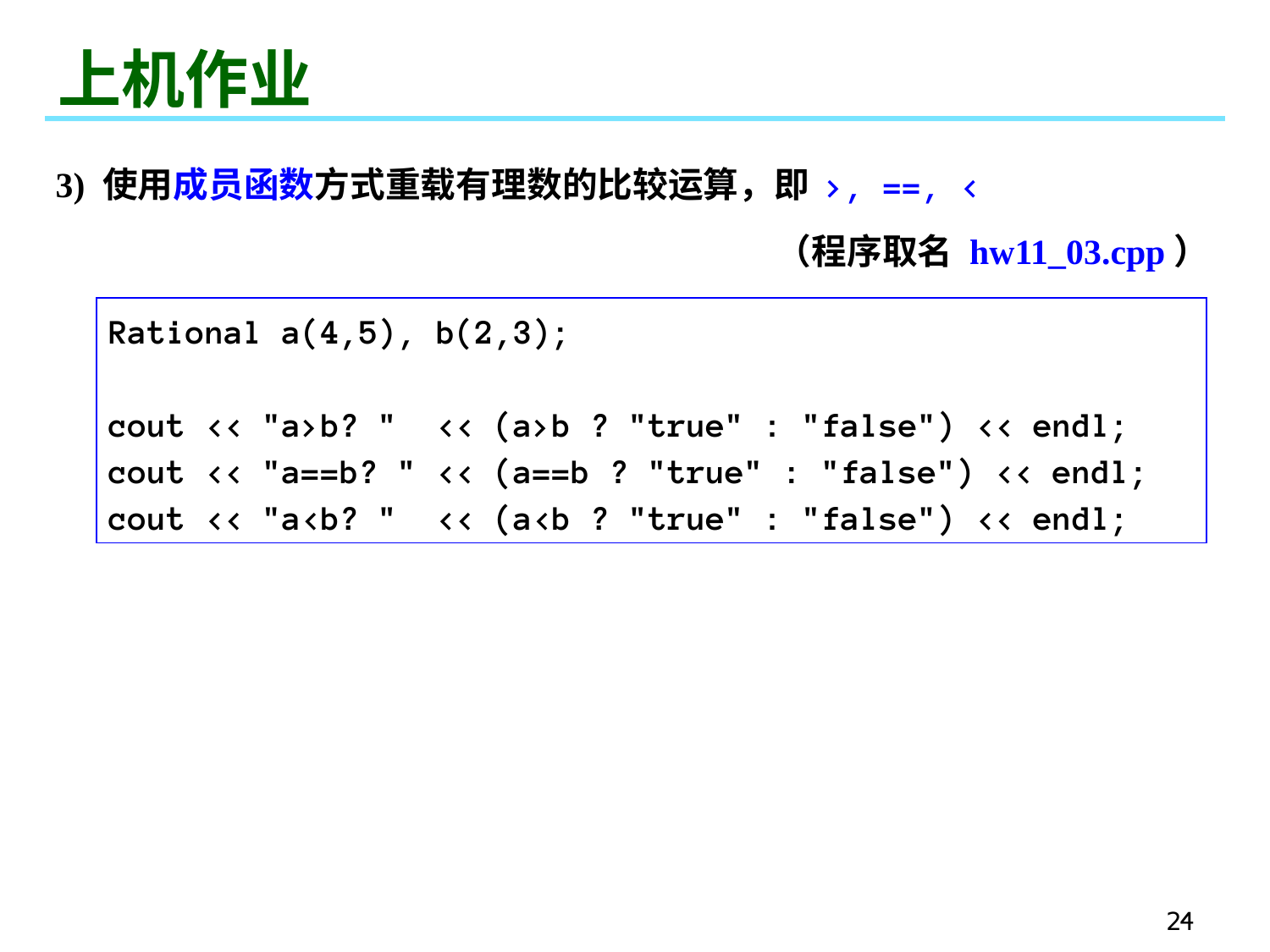

# 上机作业
3) 使用成员函数方式重载有理数的比较运算，即 >, ==, <
（程序取名 hw11_03.cpp）
Rational a(4,5), b(2,3);

cout << "a>b? "  << (a>b ? "true" : "false") << endl;
cout << "a==b? " << (a==b ? "true" : "false") << endl;
cout << "a<b? "  << (a<b ? "true" : "false") << endl;
24